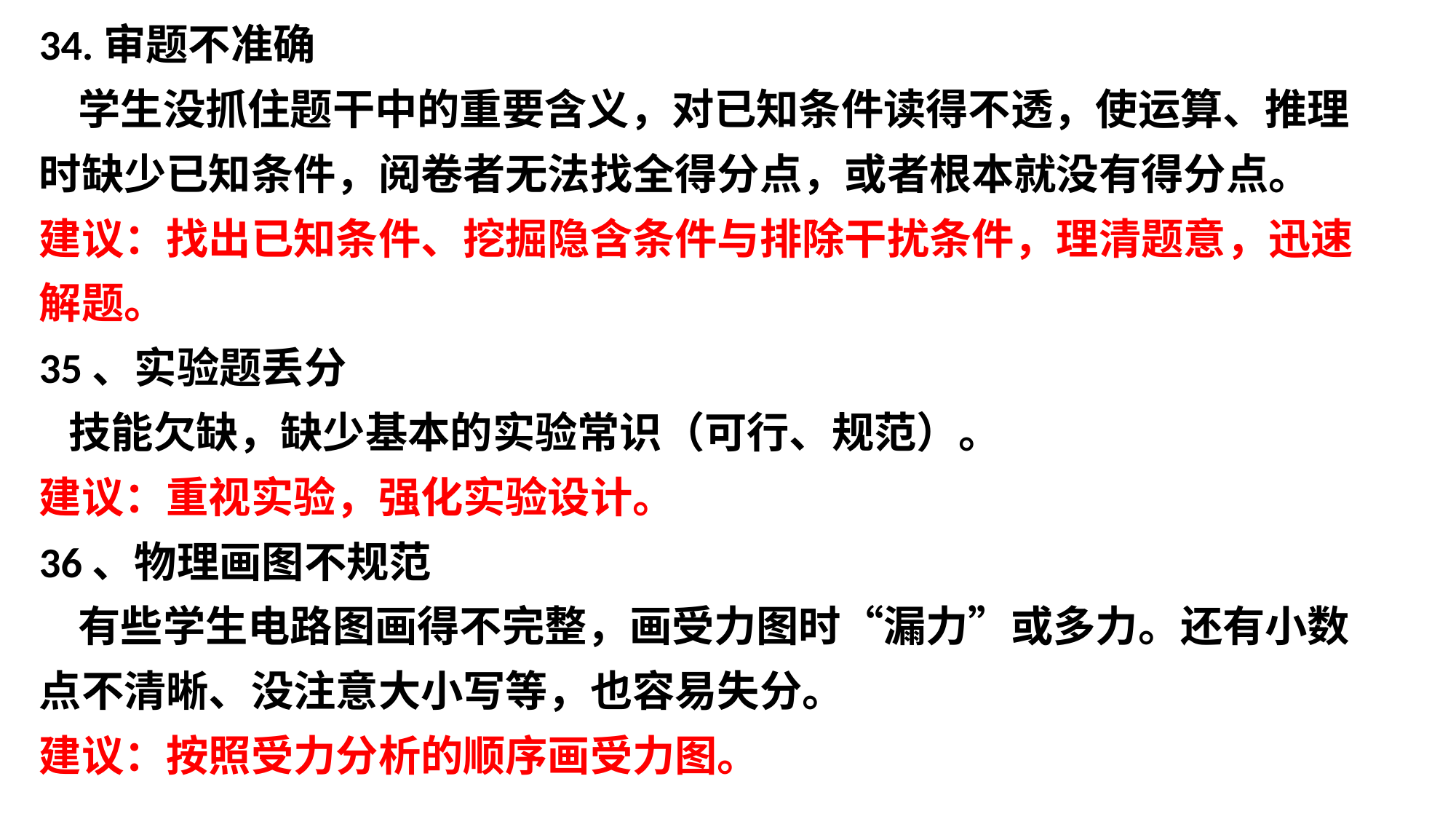

34.审题不准确   学生没抓住题干中的重要含义，对已知条件读得不透，使运算、推理时缺少已知条件，阅卷者无法找全得分点，或者根本就没有得分点。
建议：找出已知条件、挖掘隐含条件与排除干扰条件，理清题意，迅速解题。
35、实验题丢分  技能欠缺，缺少基本的实验常识（可行、规范）。
建议：重视实验，强化实验设计。
36、物理画图不规范   有些学生电路图画得不完整，画受力图时“漏力”或多力。还有小数点不清晰、没注意大小写等，也容易失分。
建议：按照受力分析的顺序画受力图。